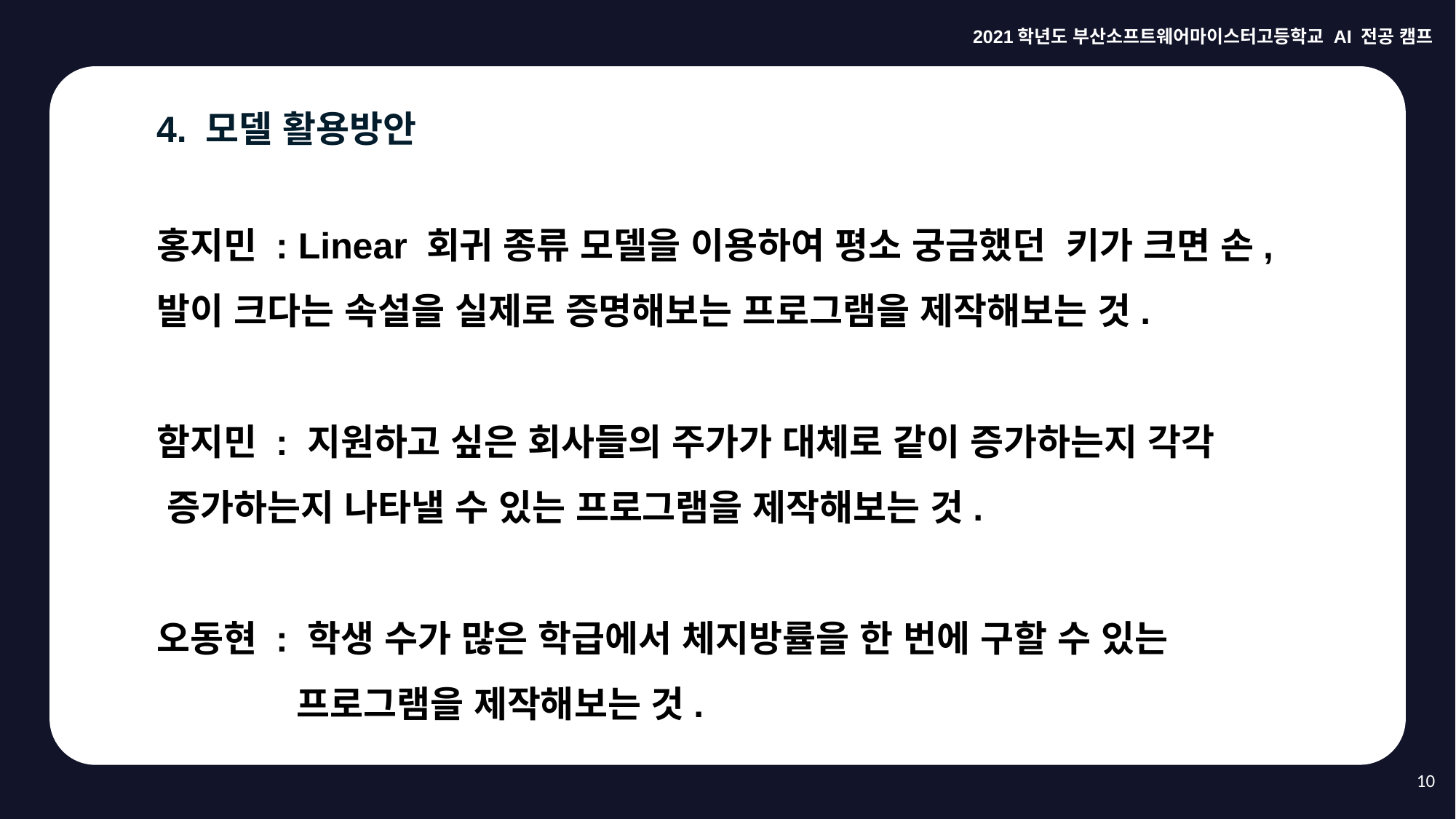

4. 모델 활용방안

홍지민 : Linear 회귀 종류 모델을 이용하여 평소 궁금했던  키가 크면 손,        	  발이 크다는 속설을 실제로 증명해보는 프로그램을 제작해보는 것.

함지민 : 지원하고 싶은 회사들의 주가가 대체로 같이 증가하는지 각각 		   증가하는지 나타낼 수 있는 프로그램을 제작해보는 것.

오동현 : 학생 수가 많은 학급에서 체지방률을 한 번에 구할 수 있는 	   		   프로그램을 제작해보는 것.

10